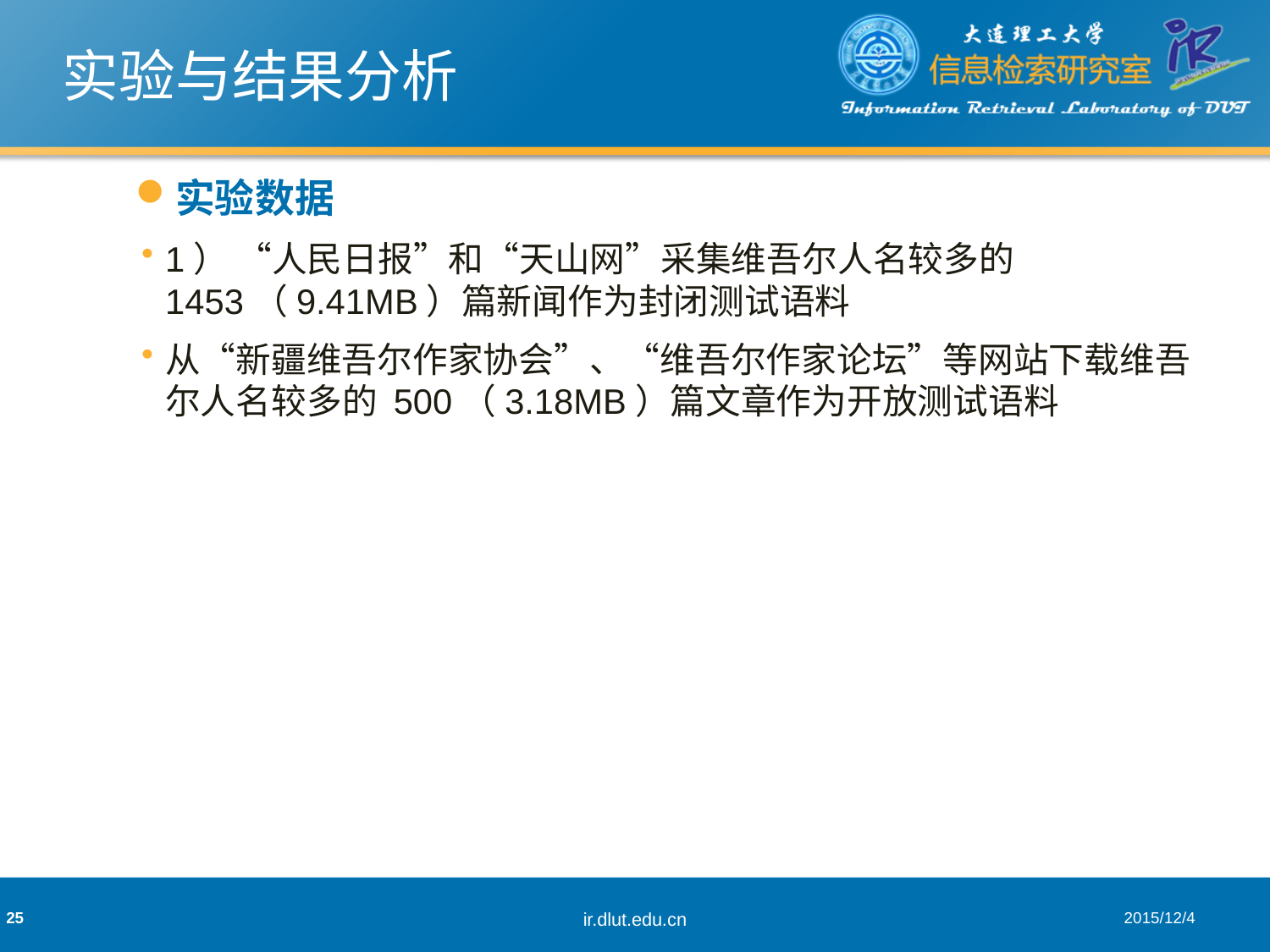

# 实验与结果分析
实验数据
1） “人民日报”和“天山网”采集维吾尔人名较多的 1453（9.41MB）篇新闻作为封闭测试语料
从“新疆维吾尔作家协会”、“维吾尔作家论坛”等网站下载维吾尔人名较多的 500（3.18MB）篇文章作为开放测试语料